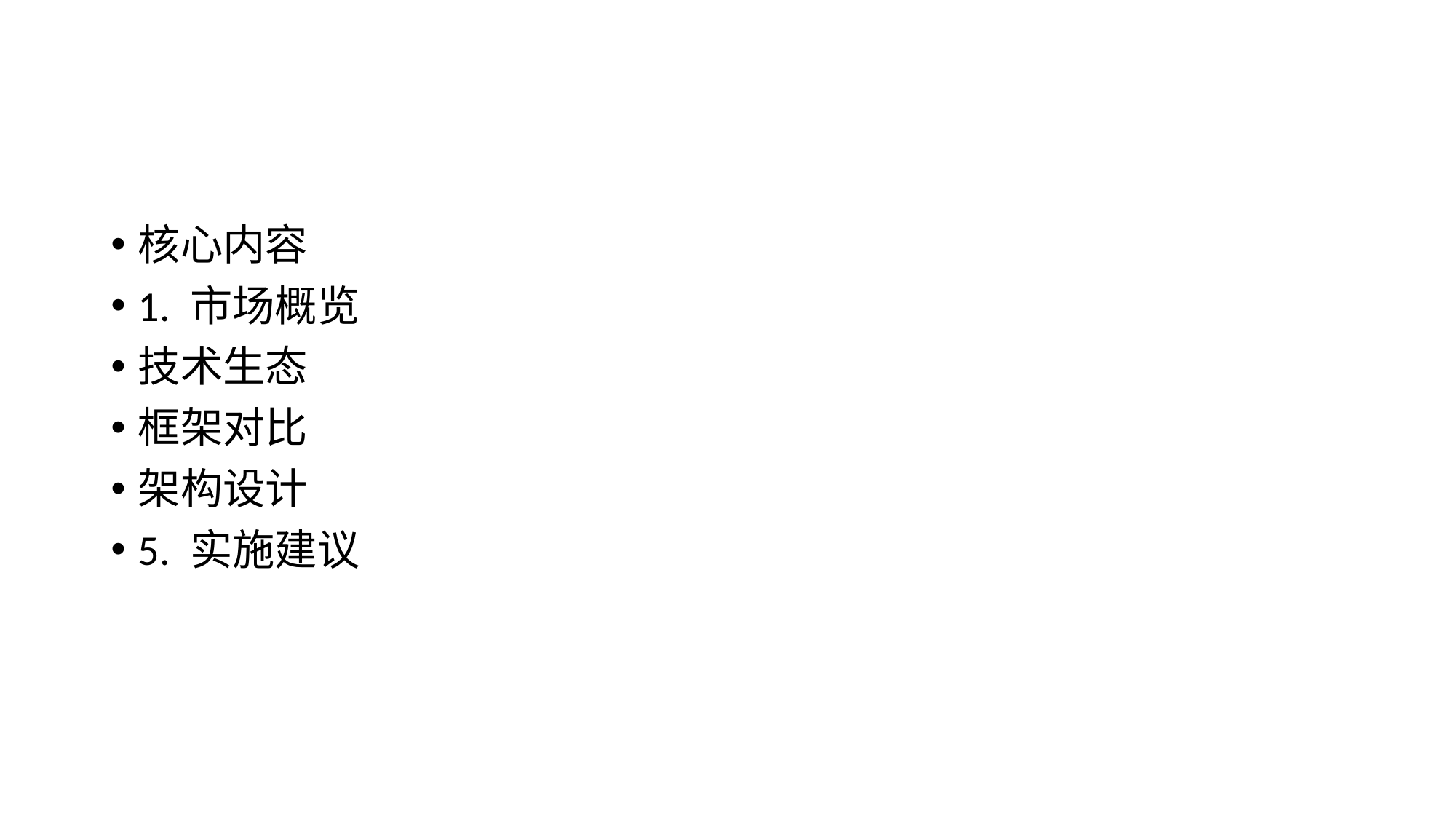

#
核心内容
1. 市场概览
技术生态
框架对比
架构设计
5. 实施建议